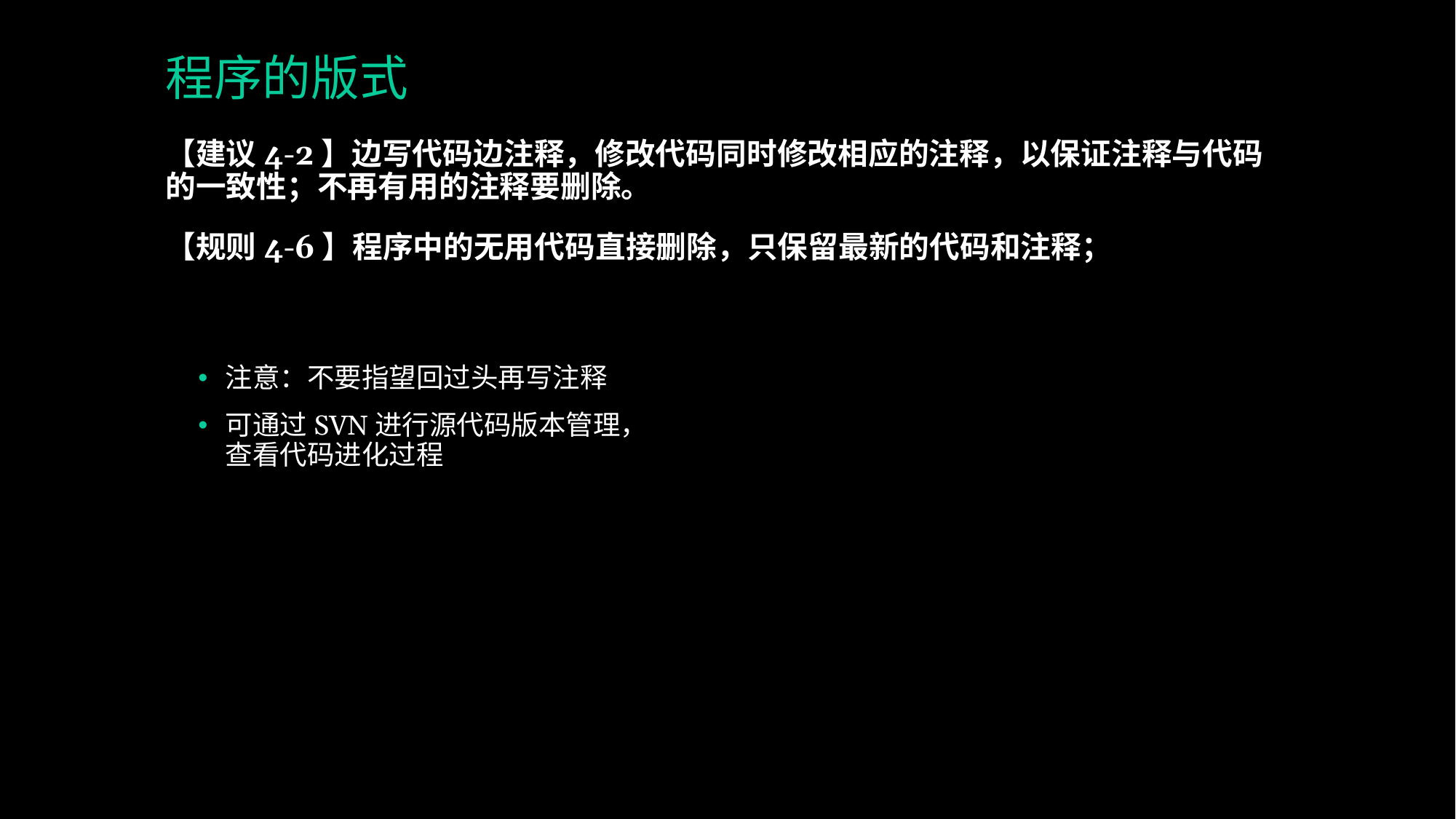

# 程序的版式
【建议4-2】边写代码边注释，修改代码同时修改相应的注释，以保证注释与代码的一致性；不再有用的注释要删除。
【规则4-6】程序中的无用代码直接删除，只保留最新的代码和注释；
注意：不要指望回过头再写注释
可通过SVN进行源代码版本管理，查看代码进化过程